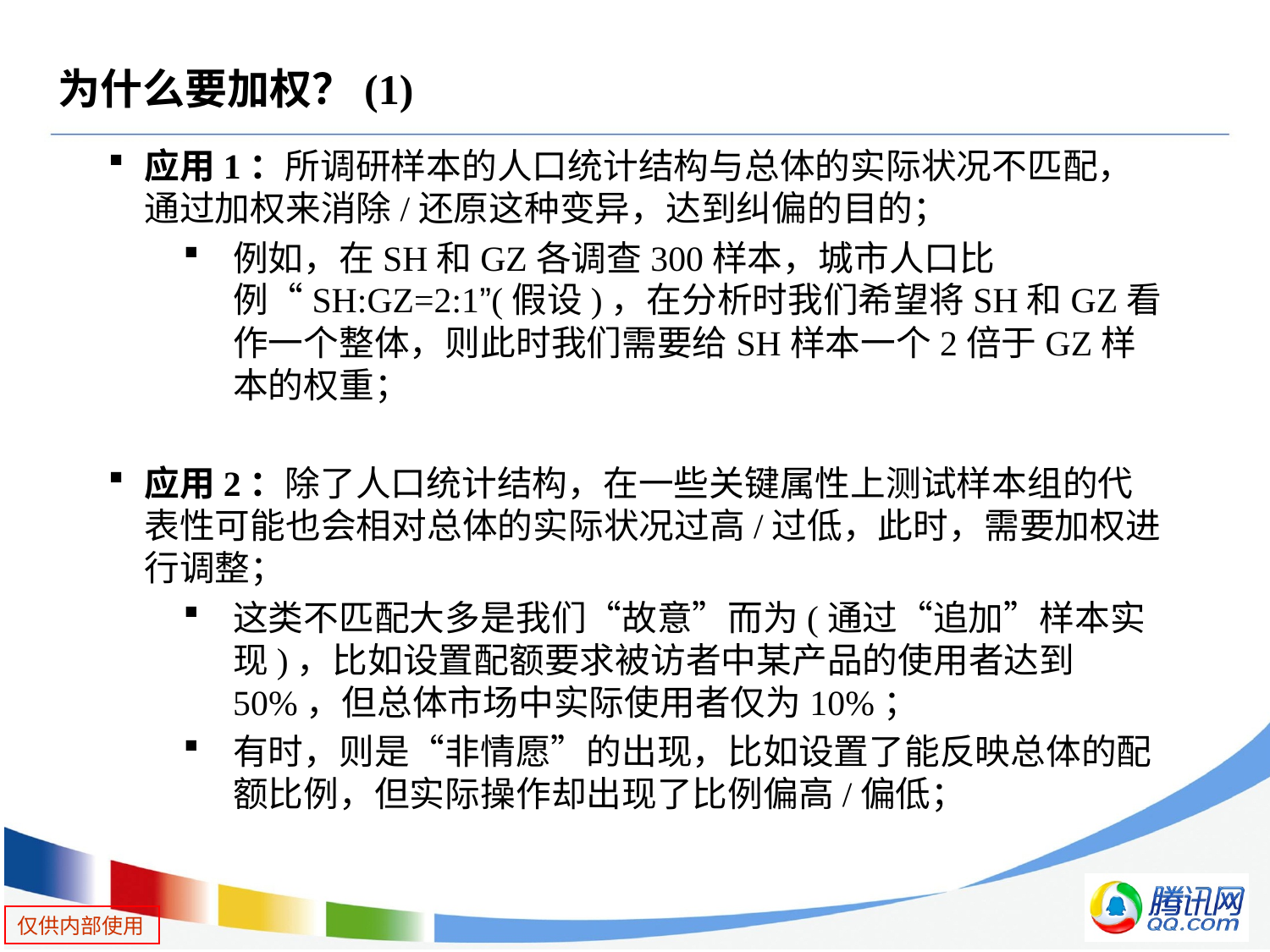

# 为什么要加权？(1)
应用1：所调研样本的人口统计结构与总体的实际状况不匹配，通过加权来消除/还原这种变异，达到纠偏的目的；
例如，在SH和GZ各调查300样本，城市人口比例“SH:GZ=2:1”(假设)，在分析时我们希望将SH和GZ看作一个整体，则此时我们需要给SH样本一个2倍于GZ样本的权重；

应用2：除了人口统计结构，在一些关键属性上测试样本组的代表性可能也会相对总体的实际状况过高/过低，此时，需要加权进行调整；
这类不匹配大多是我们“故意”而为(通过“追加”样本实现)，比如设置配额要求被访者中某产品的使用者达到50%，但总体市场中实际使用者仅为10%；
有时，则是“非情愿”的出现，比如设置了能反映总体的配额比例，但实际操作却出现了比例偏高/偏低；